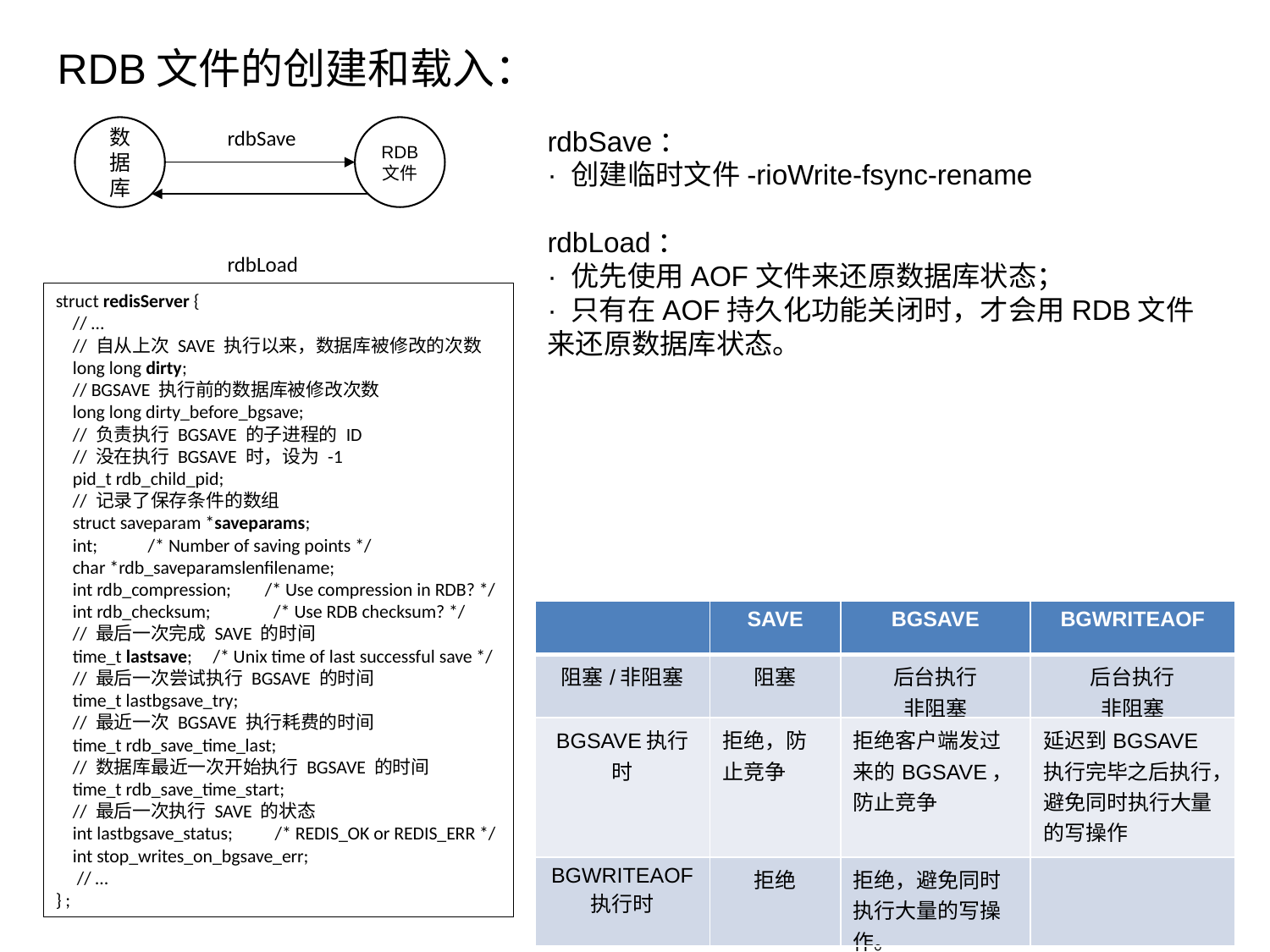

RDB文件的创建和载入：
数据库
RDB
文件
rdbSave
rdbLoad
rdbSave：
· 创建临时文件-rioWrite-fsync-rename

rdbLoad：
· 优先使用AOF文件来还原数据库状态；
· 只有在AOF持久化功能关闭时，才会用RDB文件来还原数据库状态。

struct redisServer {
    // …
    // 自从上次 SAVE 执行以来，数据库被修改的次数
    long long dirty;
    // BGSAVE 执行前的数据库被修改次数
    long long dirty_before_bgsave;
    // 负责执行 BGSAVE 的子进程的 ID
    // 没在执行 BGSAVE 时，设为 -1
    pid_t rdb_child_pid;
    // 记录了保存条件的数组
    struct saveparam *saveparams;
    int;            /* Number of saving points */
    char *rdb_saveparamslenfilename;
    int rdb_compression;        /* Use compression in RDB? */
    int rdb_checksum;               /* Use RDB checksum? */
    // 最后一次完成 SAVE 的时间
    time_t lastsave;     /* Unix time of last successful save */
    // 最后一次尝试执行 BGSAVE 的时间
    time_t lastbgsave_try;
    // 最近一次 BGSAVE 执行耗费的时间
    time_t rdb_save_time_last;
    // 数据库最近一次开始执行 BGSAVE 的时间
    time_t rdb_save_time_start;
    // 最后一次执行 SAVE 的状态
    int lastbgsave_status;          /* REDIS_OK or REDIS_ERR */
    int stop_writes_on_bgsave_err;
     // …
} ;
|  | SAVE | BGSAVE | BGWRITEAOF |
| --- | --- | --- | --- |
| 阻塞/非阻塞 | 阻塞 | 后台执行 非阻塞 | 后台执行 非阻塞 |
| BGSAVE执行时 | 拒绝，防止竞争 | 拒绝客户端发过来的BGSAVE，防止竞争 | 延迟到BGSAVE执行完毕之后执行，避免同时执行大量的写操作 。 |
| BGWRITEAOF 执行时 | 拒绝 | 拒绝，避免同时执行大量的写操作。 |  |